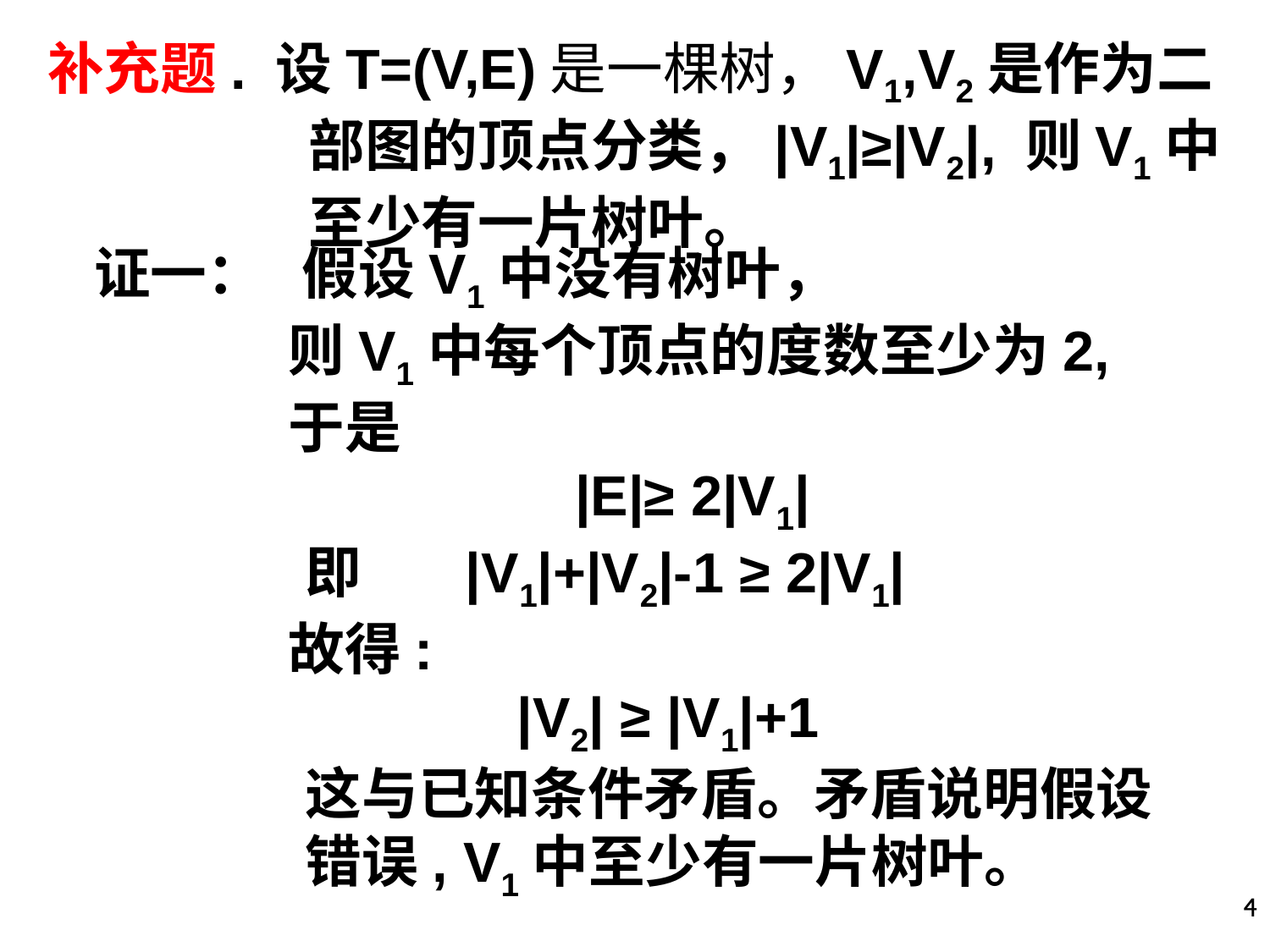

补充题. 设T=(V,E)是一棵树，V1,V2是作为二部图的顶点分类，|V1|≥|V2|, 则V1中至少有一片树叶。
# 练习十 (p135)
证一：   假设V1中没有树叶，
              则V1中每个顶点的度数至少为2,
              于是
			 |E|≥ 2|V1|
         	即       |V1|+|V2|-1 ≥ 2|V1|
              故得:
                           |V2| ≥ |V1|+1
	这与已知条件矛盾。矛盾说明假设错误, V1中至少有一片树叶。
4